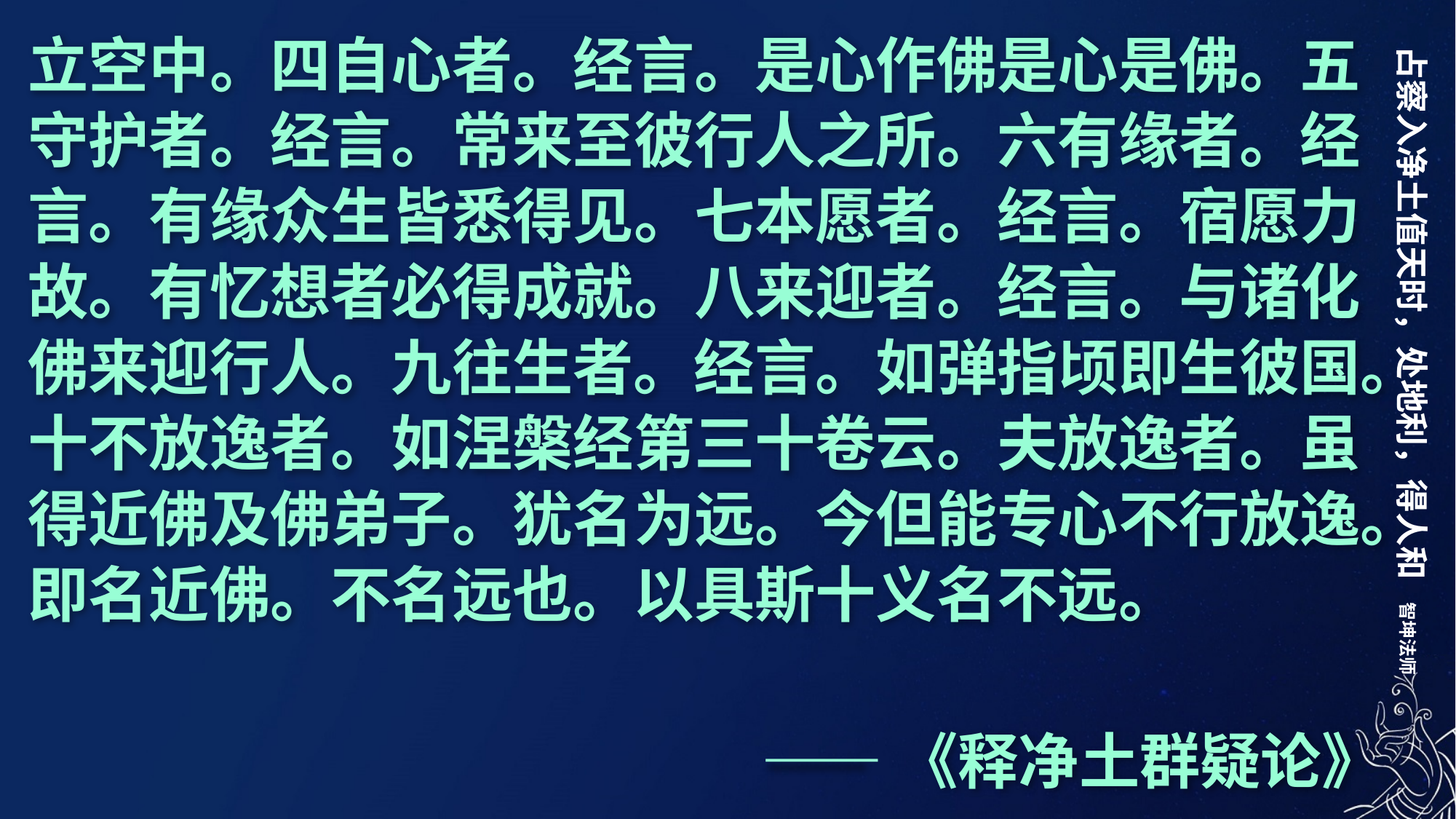

立空中。四自心者。经言。是心作佛是心是佛。五守护者。经言。常来至彼行人之所。六有缘者。经言。有缘众生皆悉得见。七本愿者。经言。宿愿力故。有忆想者必得成就。八来迎者。经言。与诸化佛来迎行人。九往生者。经言。如弹指顷即生彼国。十不放逸者。如涅槃经第三十卷云。夫放逸者。虽得近佛及佛弟子。犹名为远。今但能专心不行放逸。即名近佛。不名远也。以具斯十义名不远。

——《释净土群疑论》